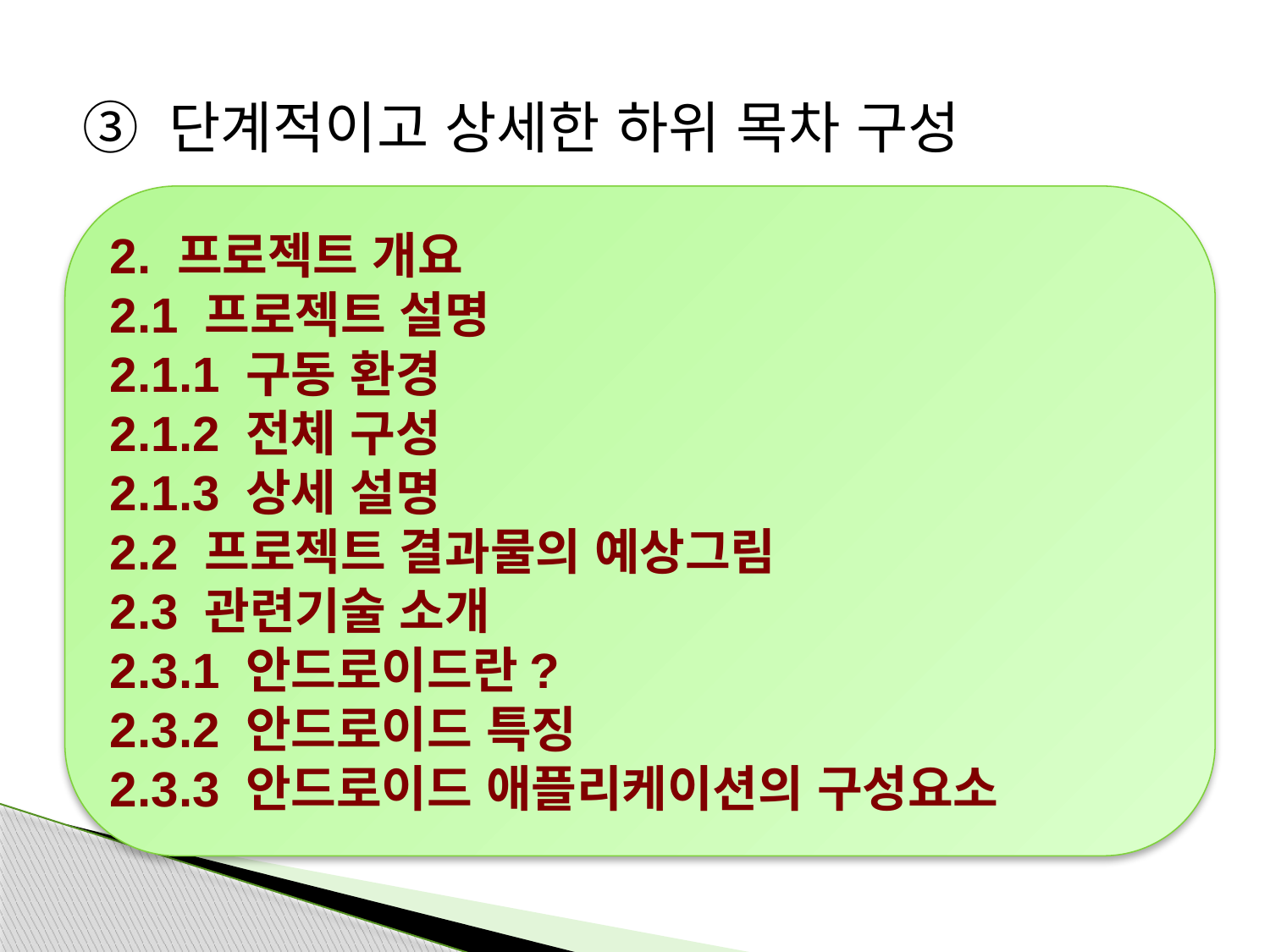

#
③ 단계적이고 상세한 하위 목차 구성

2. 프로젝트 개요
2.1 프로젝트 설명
2.1.1 구동 환경
2.1.2 전체 구성
2.1.3 상세 설명
2.2 프로젝트 결과물의 예상그림
2.3 관련기술 소개
2.3.1 안드로이드란?
2.3.2 안드로이드 특징
2.3.3 안드로이드 애플리케이션의 구성요소